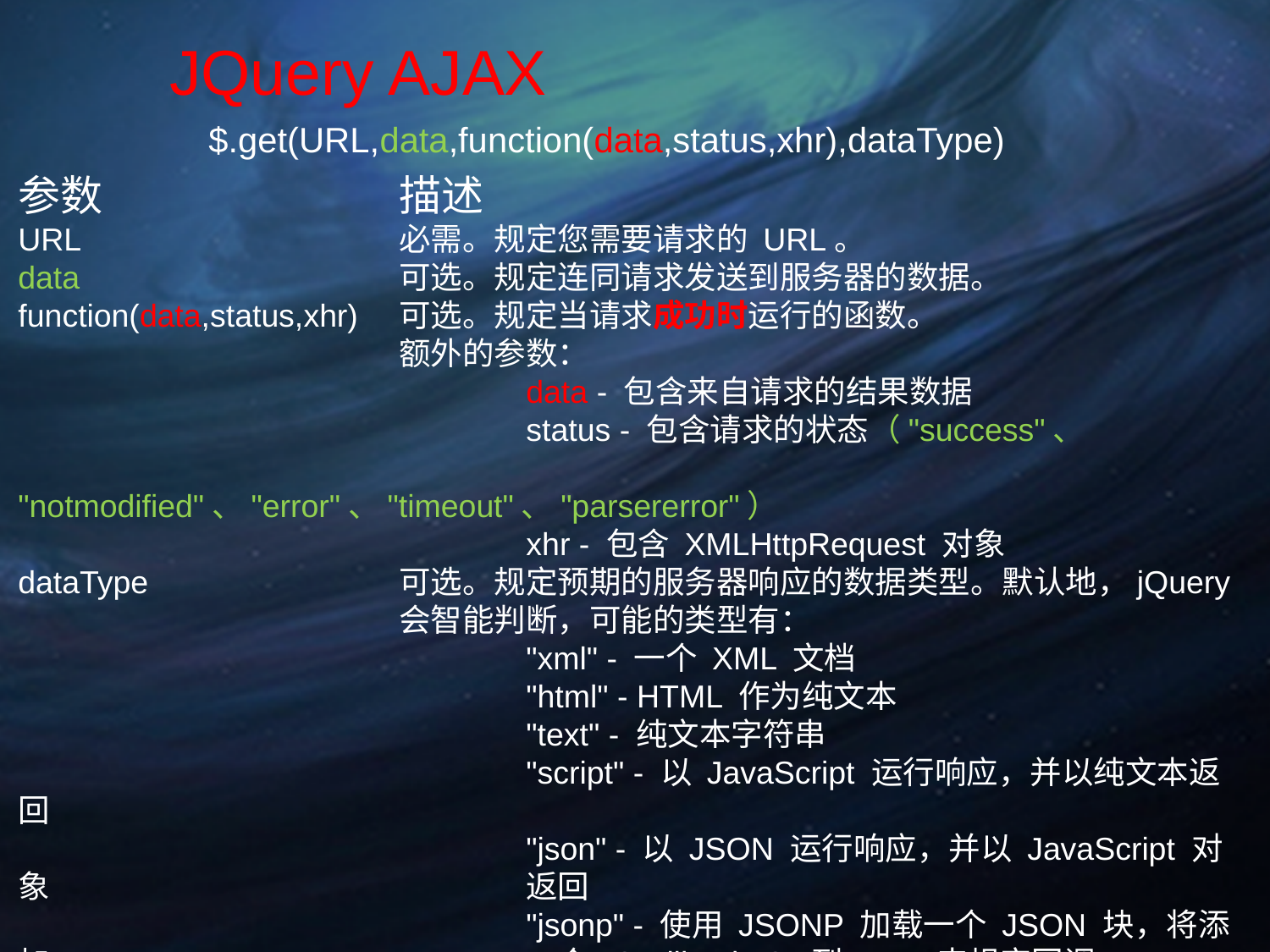

JQuery AJAX
$.get(URL,data,function(data,status,xhr),dataType)
参数			描述
URL			必需。规定您需要请求的 URL。
data			可选。规定连同请求发送到服务器的数据。
function(data,status,xhr)	可选。规定当请求成功时运行的函数。
			额外的参数：
				data - 包含来自请求的结果数据
				status - 包含请求的状态（"success"、					"notmodified"、"error"、"timeout"、"parsererror"）
				xhr - 包含 XMLHttpRequest 对象
dataType		可选。规定预期的服务器响应的数据类型。默认地，jQuery 			会智能判断，可能的类型有：
				"xml" - 一个 XML 文档
				"html" - HTML 作为纯文本
				"text" - 纯文本字符串
				"script" - 以 JavaScript 运行响应，并以纯文本返回
				"json" - 以 JSON 运行响应，并以 JavaScript 对象				返回
				"jsonp" - 使用 JSONP 加载一个 JSON 块，将添加				一个 "?callback=?" 到 URL 来规定回调